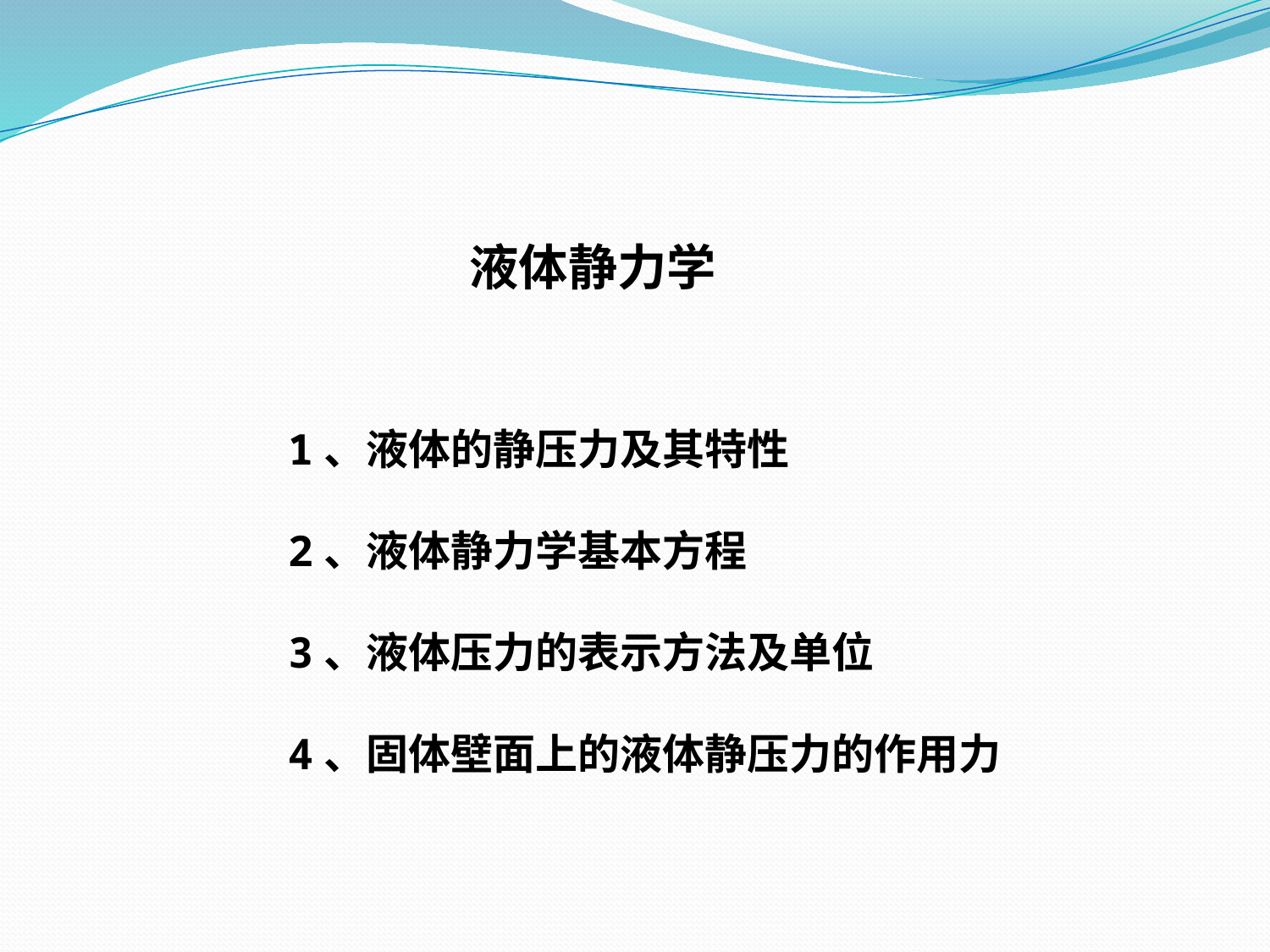

液体静力学
1、液体的静压力及其特性
2、液体静力学基本方程
3、液体压力的表示方法及单位
4、固体壁面上的液体静压力的作用力